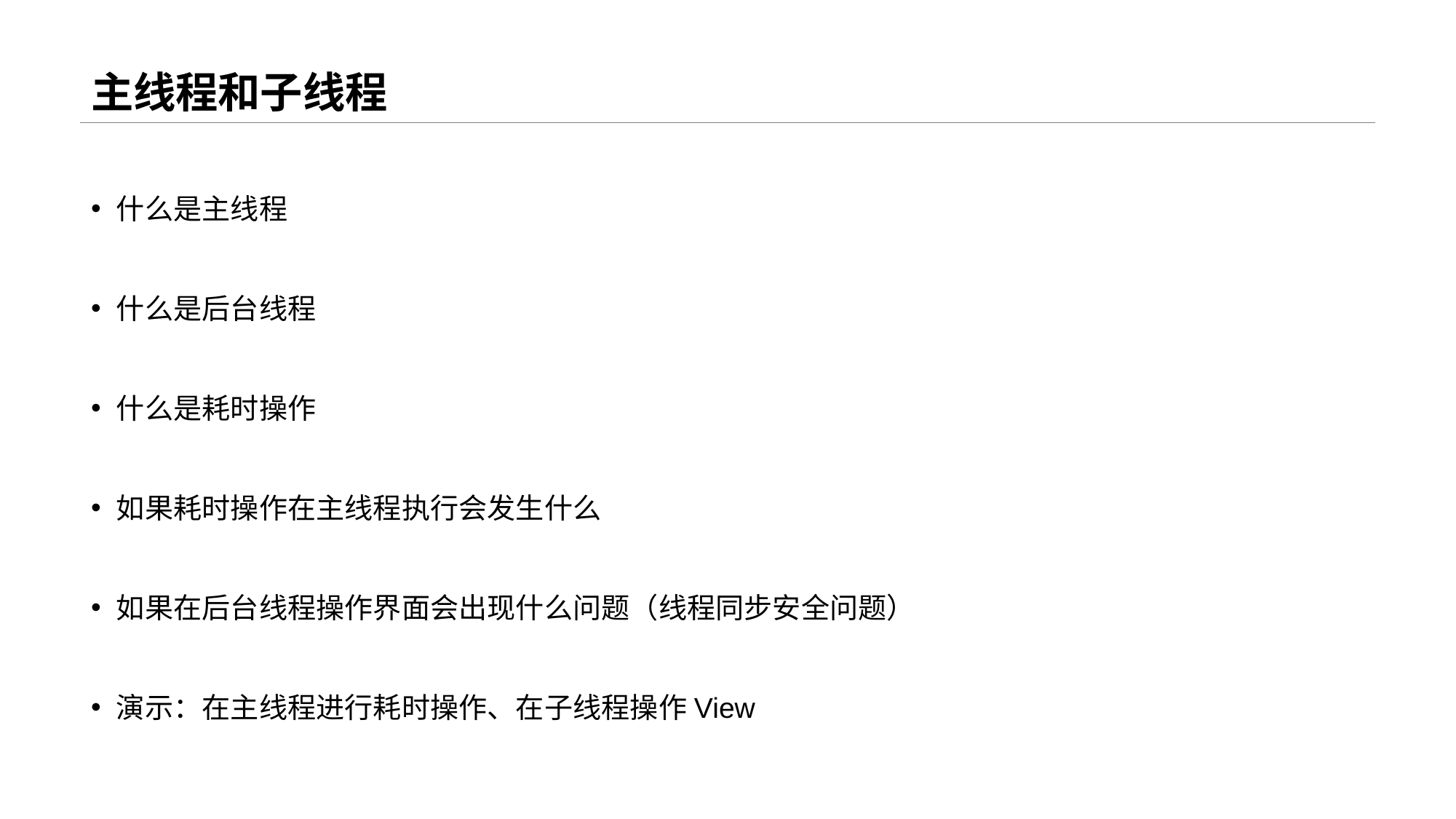

# 主线程和子线程
什么是主线程
什么是后台线程
什么是耗时操作
如果耗时操作在主线程执行会发生什么
如果在后台线程操作界面会出现什么问题（线程同步安全问题）
演示：在主线程进行耗时操作、在子线程操作View